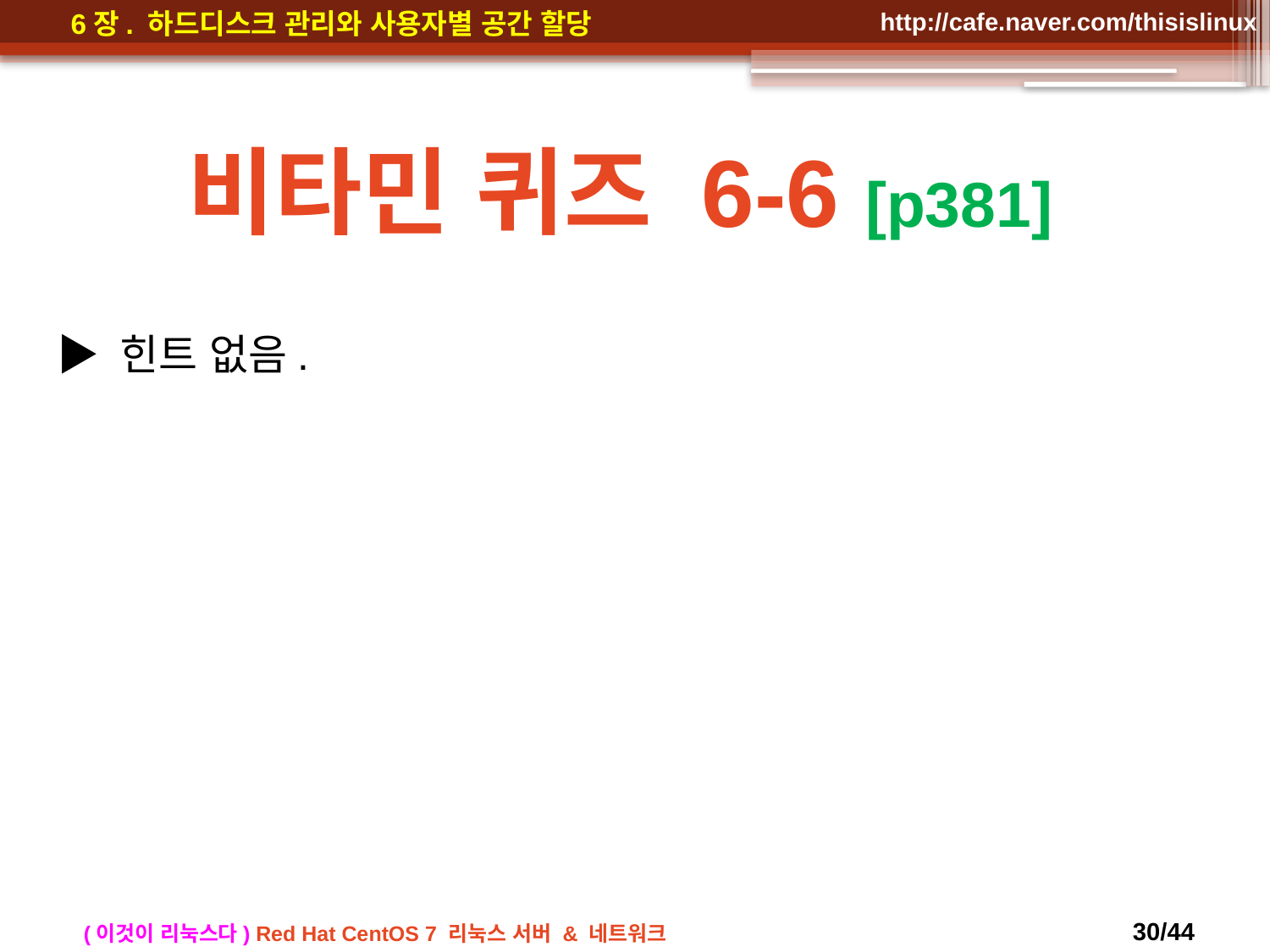

비타민 퀴즈 6-6 [p381]
▶ 힌트 없음.